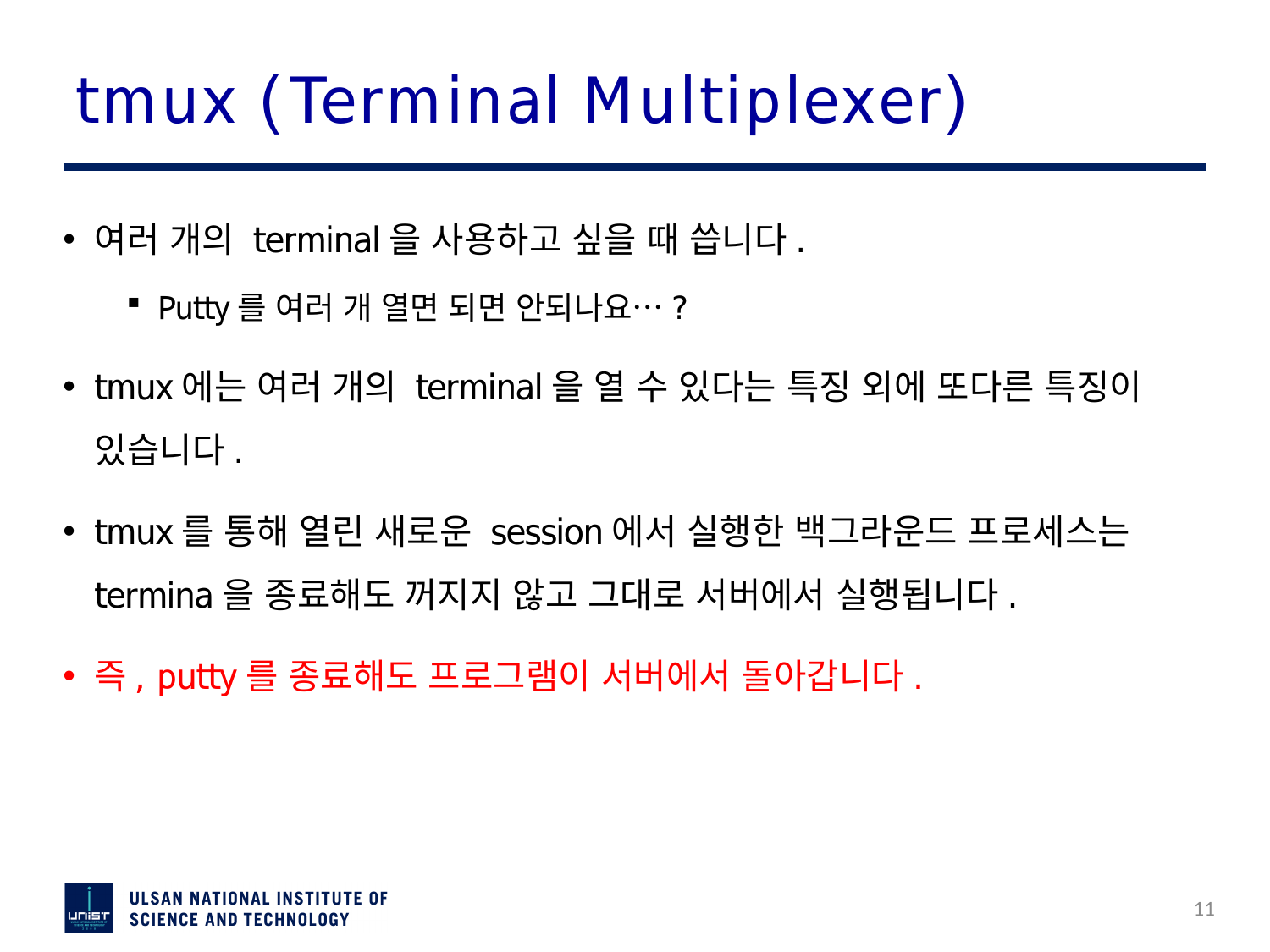

# tmux (Terminal Multiplexer)
여러 개의 terminal을 사용하고 싶을 때 씁니다.
Putty를 여러 개 열면 되면 안되나요…?
tmux에는 여러 개의 terminal을 열 수 있다는 특징 외에 또다른 특징이 있습니다.
tmux를 통해 열린 새로운 session에서 실행한 백그라운드 프로세스는 termina을 종료해도 꺼지지 않고 그대로 서버에서 실행됩니다.
즉, putty를 종료해도 프로그램이 서버에서 돌아갑니다.